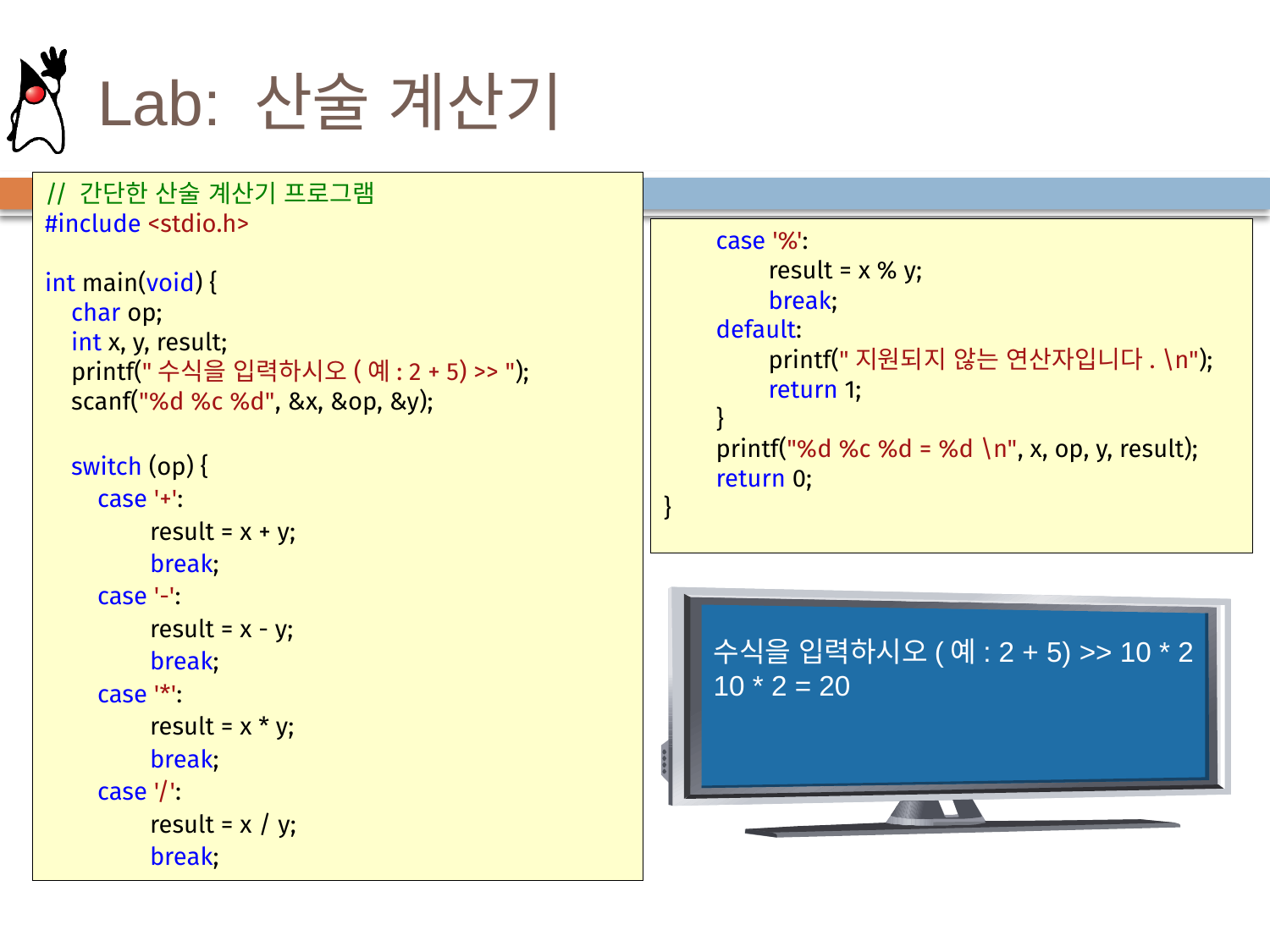

# Lab: 산술 계산기
// 간단한 산술 계산기 프로그램
#include <stdio.h>

int main(void) {
    char op;
    int x, y, result;
    printf("수식을 입력하시오(예: 2 + 5) >> ");
    scanf("%d %c %d", &x, &op, &y);

    switch (op) {
        case '+':
                result = x + y;
                break;
        case '-':
                result = x - y;
                break;
        case '*':
                result = x * y;
                break;
        case '/':
                result = x / y;
                break;
        case '%':
                result = x % y;
                break;
        default:
                printf("지원되지 않는 연산자입니다. \n");
                return 1;
        }
        printf("%d %c %d = %d \n", x, op, y, result);
        return 0;
}

수식을 입력하시오(예: 2 + 5) >> 10 * 2
10 * 2 = 20